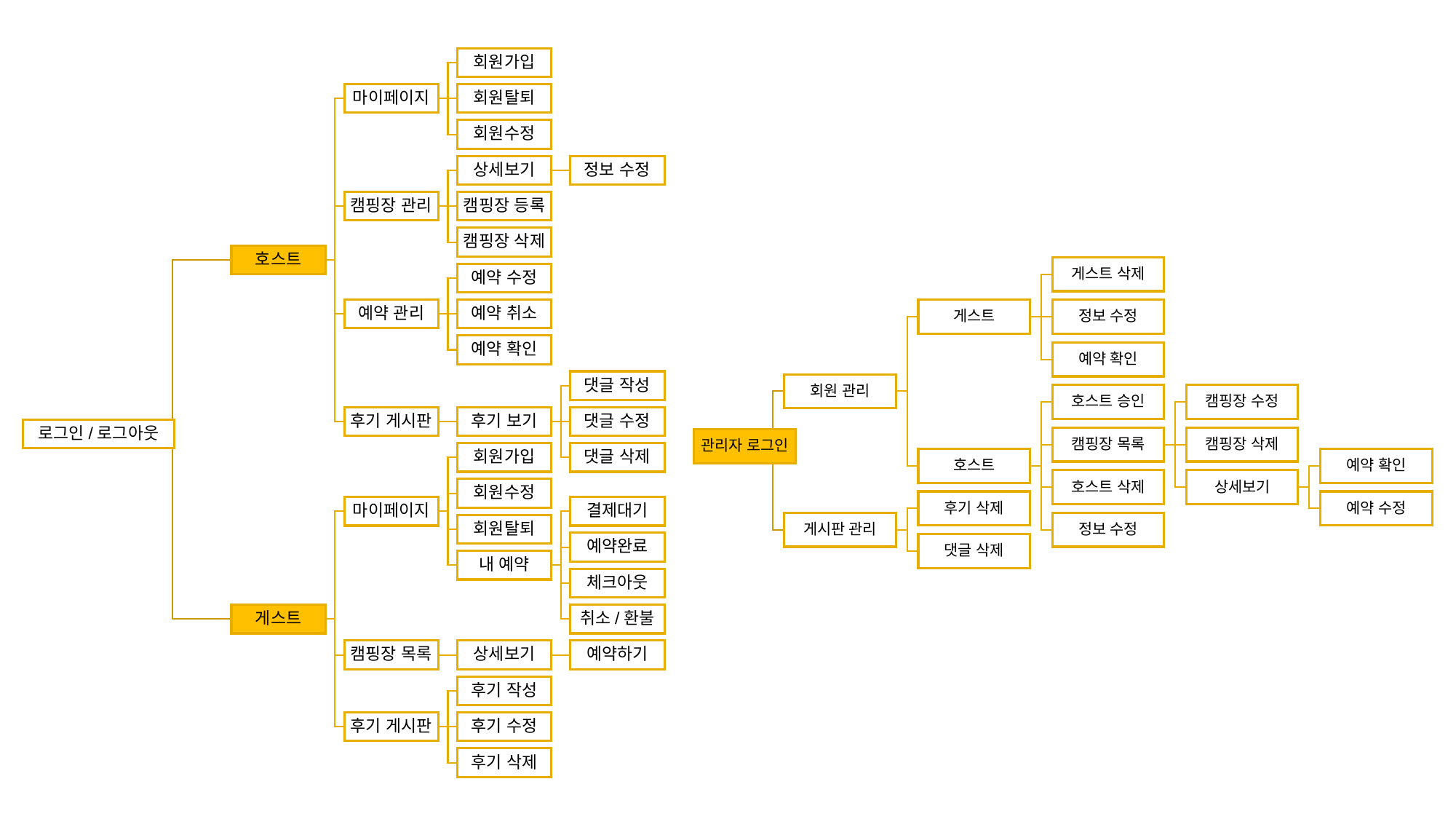

로그인/로그아웃
호스트
마이페이지
회원가입
회원탈퇴
회원수정
캠핑장 관리
상세보기
정보 수정
캠핑장 등록
캠핑장 삭제
예약 관리
예약 수정
예약 취소
예약 확인
후기 게시판
후기 보기
댓글 작성
댓글 수정
댓글 삭제
게스트
마이페이지
회원가입
회원수정
회원탈퇴
내 예약
결제대기
예약완료
체크아웃
취소/환불
캠핑장 목록
상세보기
예약하기
후기 게시판
후기 작성
후기 수정
후기 삭제

관리자 로그인
회원 관리
게스트
게스트 삭제
정보 수정
예약 확인
호스트
호스트 승인
캠핑장 목록
캠핑장 수정
캠핑장 삭제
상세보기
예약 확인
예약 수정
호스트 삭제
정보 수정
게시판 관리
후기 삭제
댓글 삭제